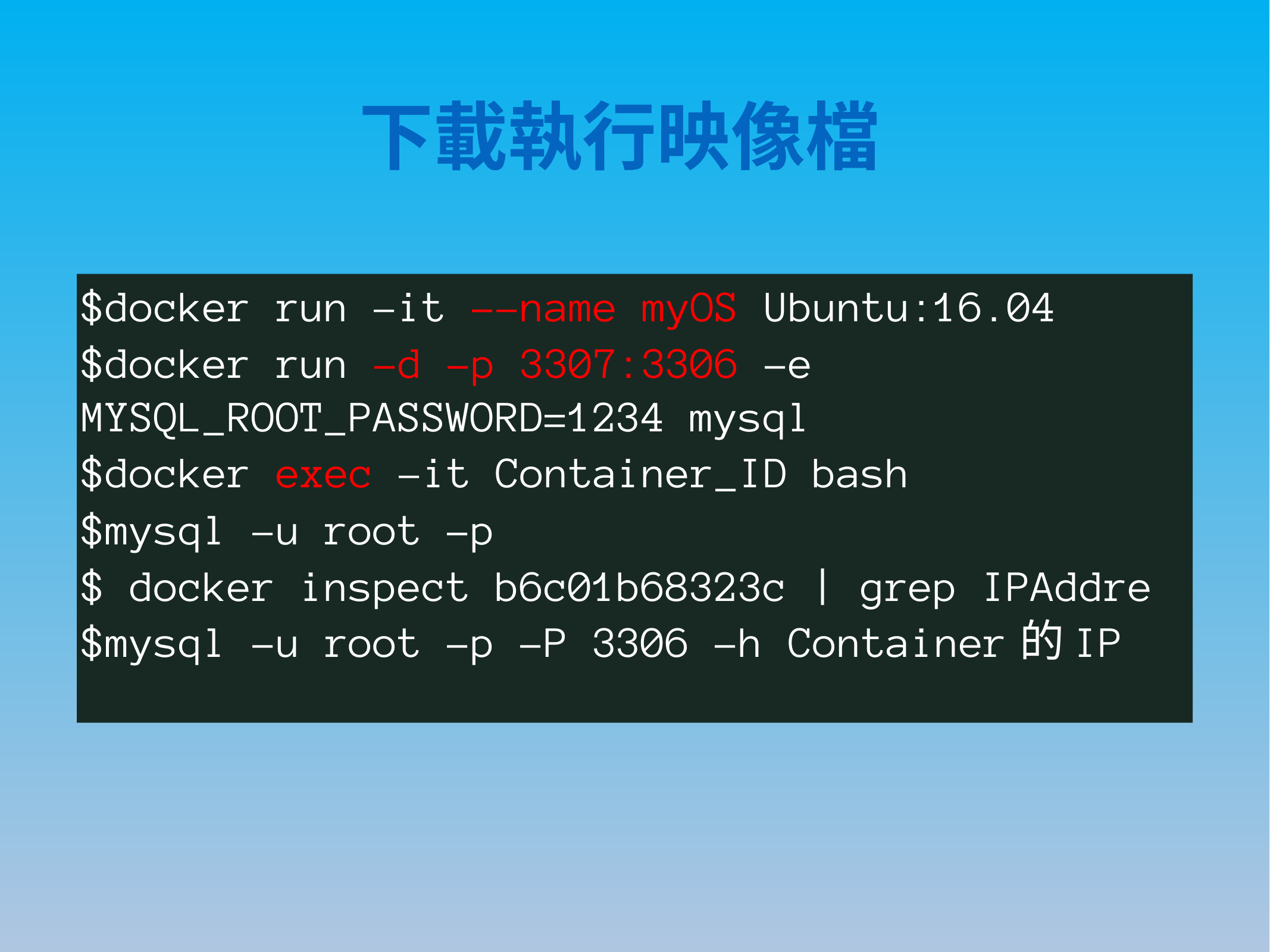

下載執行映像檔
$docker run –it -–name myOS Ubuntu:16.04
$docker run -d -p 3307:3306 -e MYSQL_ROOT_PASSWORD=1234 mysql
$docker exec –it Container_ID bash
$mysql –u root -p
$ docker inspect b6c01b68323c | grep IPAddre
$mysql -u root -p -P 3306 -h Container的IP